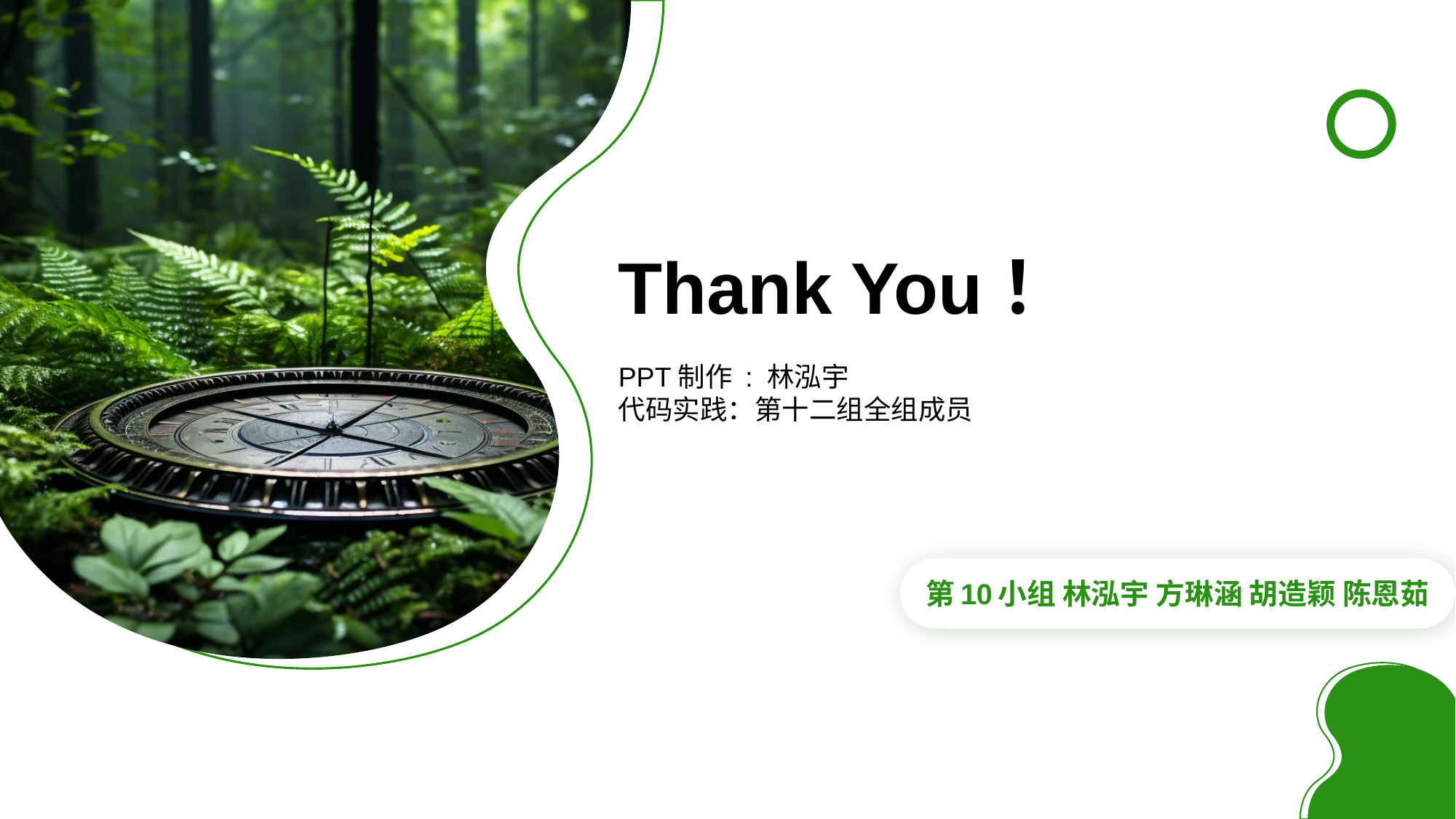

# Thank You！
PPT制作 : 林泓宇
代码实践：第十二组全组成员
第10小组 林泓宇 方琳涵 胡造颖 陈恩茹